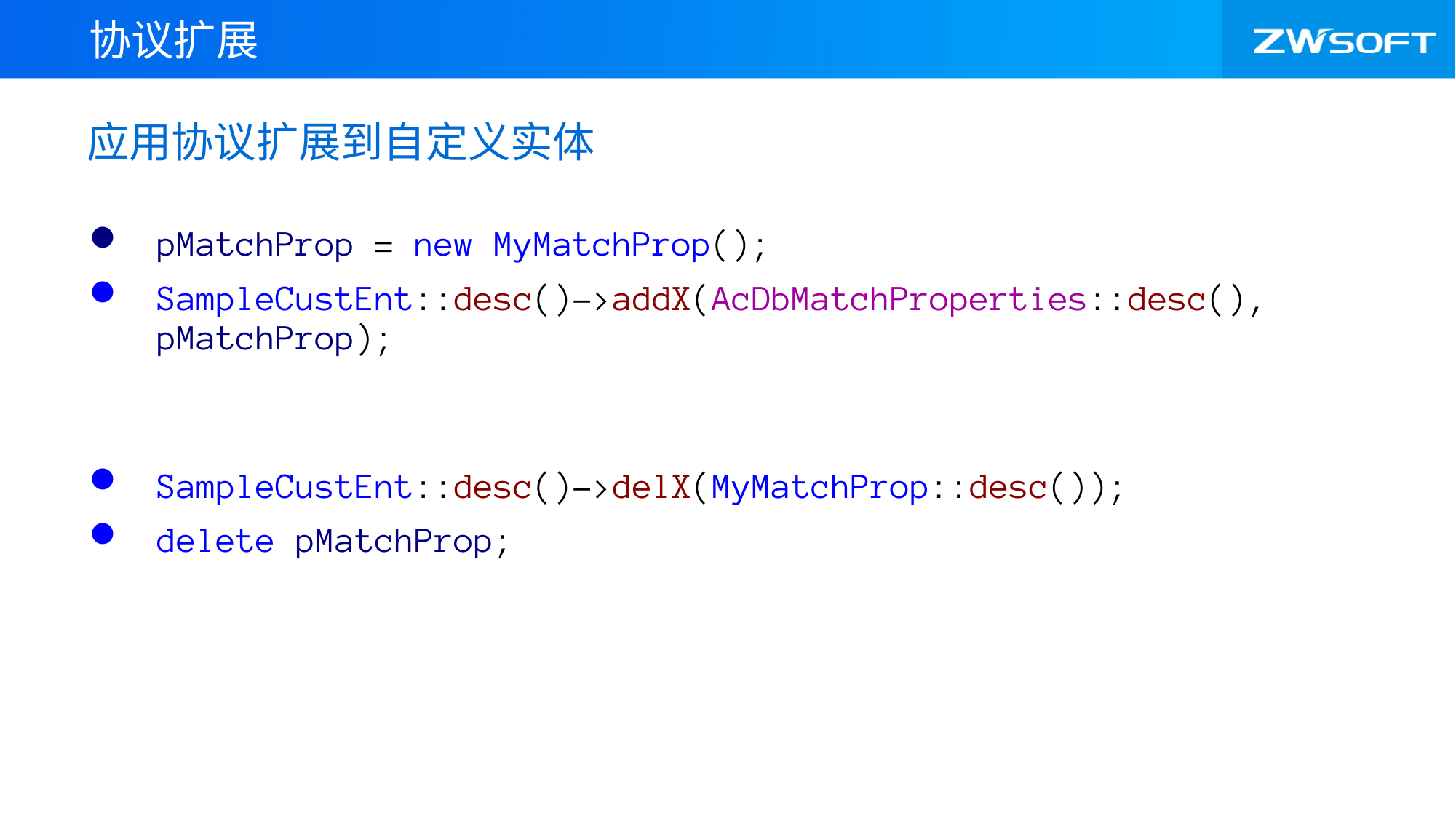

协议扩展
# 应用协议扩展到自定义实体
pMatchProp = new MyMatchProp();
SampleCustEnt::desc()->addX(AcDbMatchProperties::desc(), pMatchProp);

SampleCustEnt::desc()->delX(MyMatchProp::desc());
delete pMatchProp;